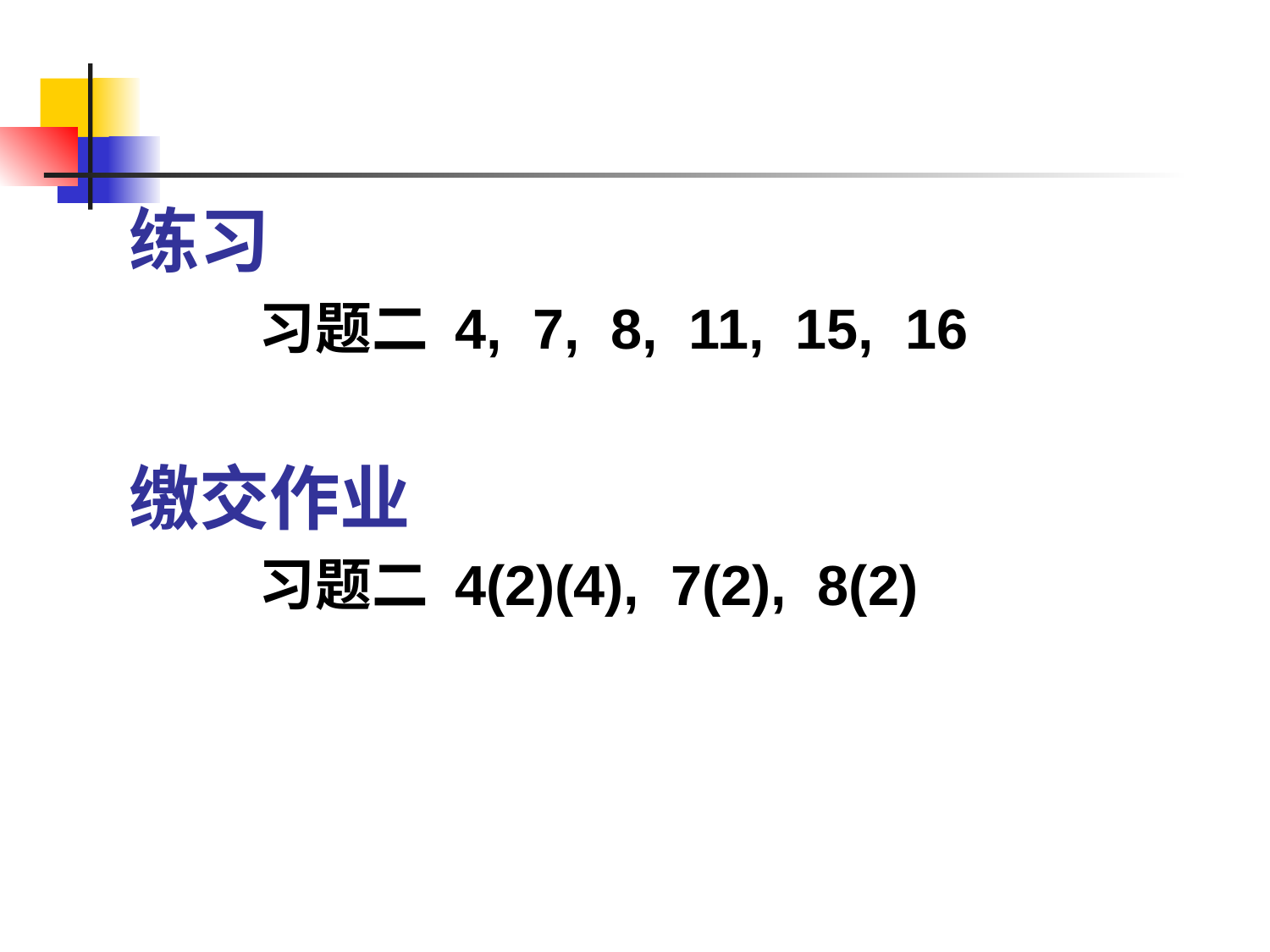

练习
         习题二 4,  7,  8,  11,  15,  16

缴交作业
         习题二 4(2)(4),  7(2),  8(2)